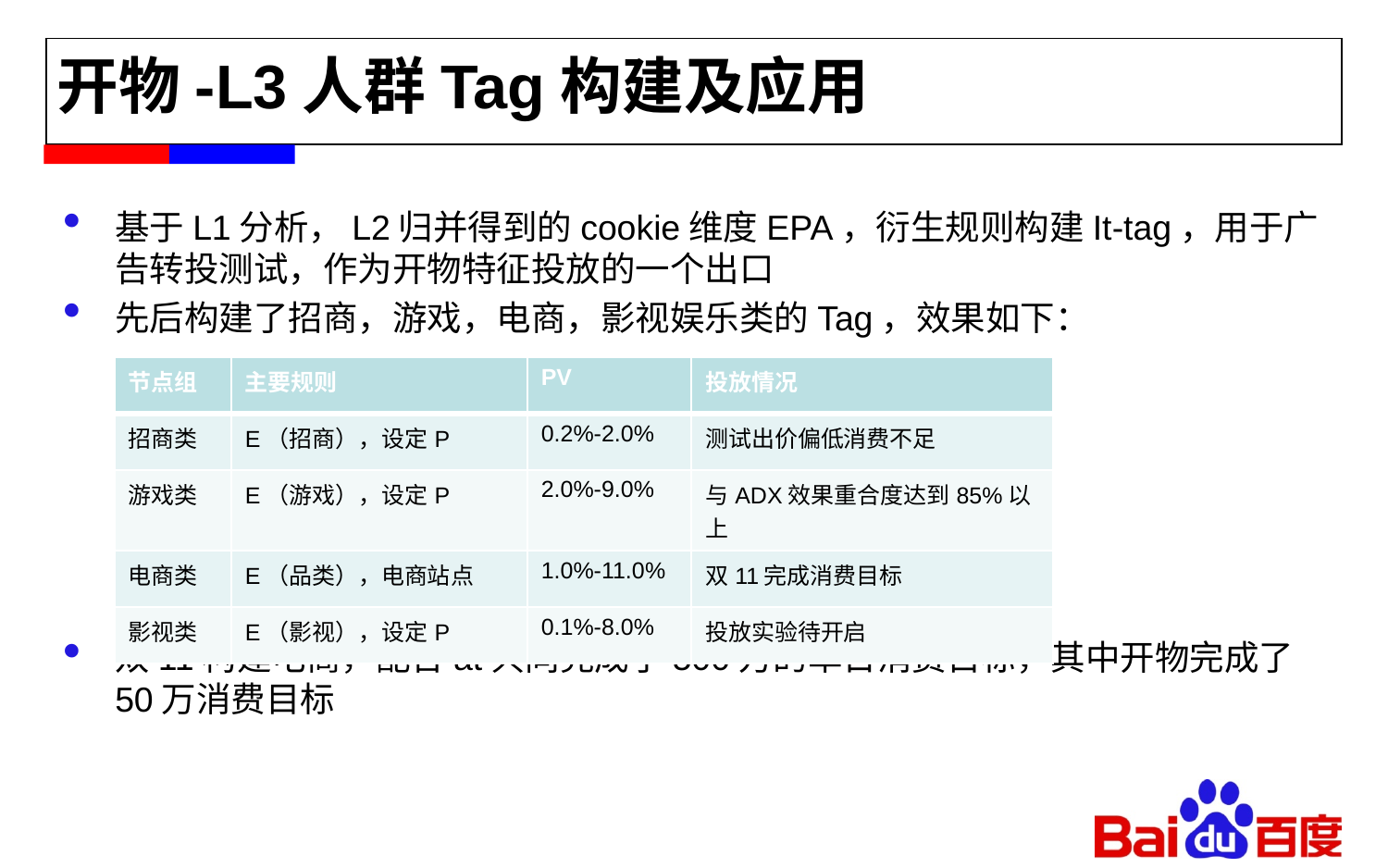

开物-L3人群Tag构建及应用
基于L1分析，L2归并得到的cookie维度EPA，衍生规则构建It-tag，用于广告转投测试，作为开物特征投放的一个出口
先后构建了招商，游戏，电商，影视娱乐类的Tag，效果如下：

双11构建电商，配合at共同完成了500万的单日消费目标，其中开物完成了50万消费目标
| 节点组 | 主要规则 | PV | 投放情况 |
| --- | --- | --- | --- |
| 招商类 | E（招商），设定P | 0.2%-2.0% | 测试出价偏低消费不足 |
| 游戏类 | E（游戏），设定P | 2.0%-9.0% | 与ADX效果重合度达到85%以上 |
| 电商类 | E（品类），电商站点 | 1.0%-11.0% | 双11完成消费目标 |
| 影视类 | E（影视），设定P | 0.1%-8.0% | 投放实验待开启 |